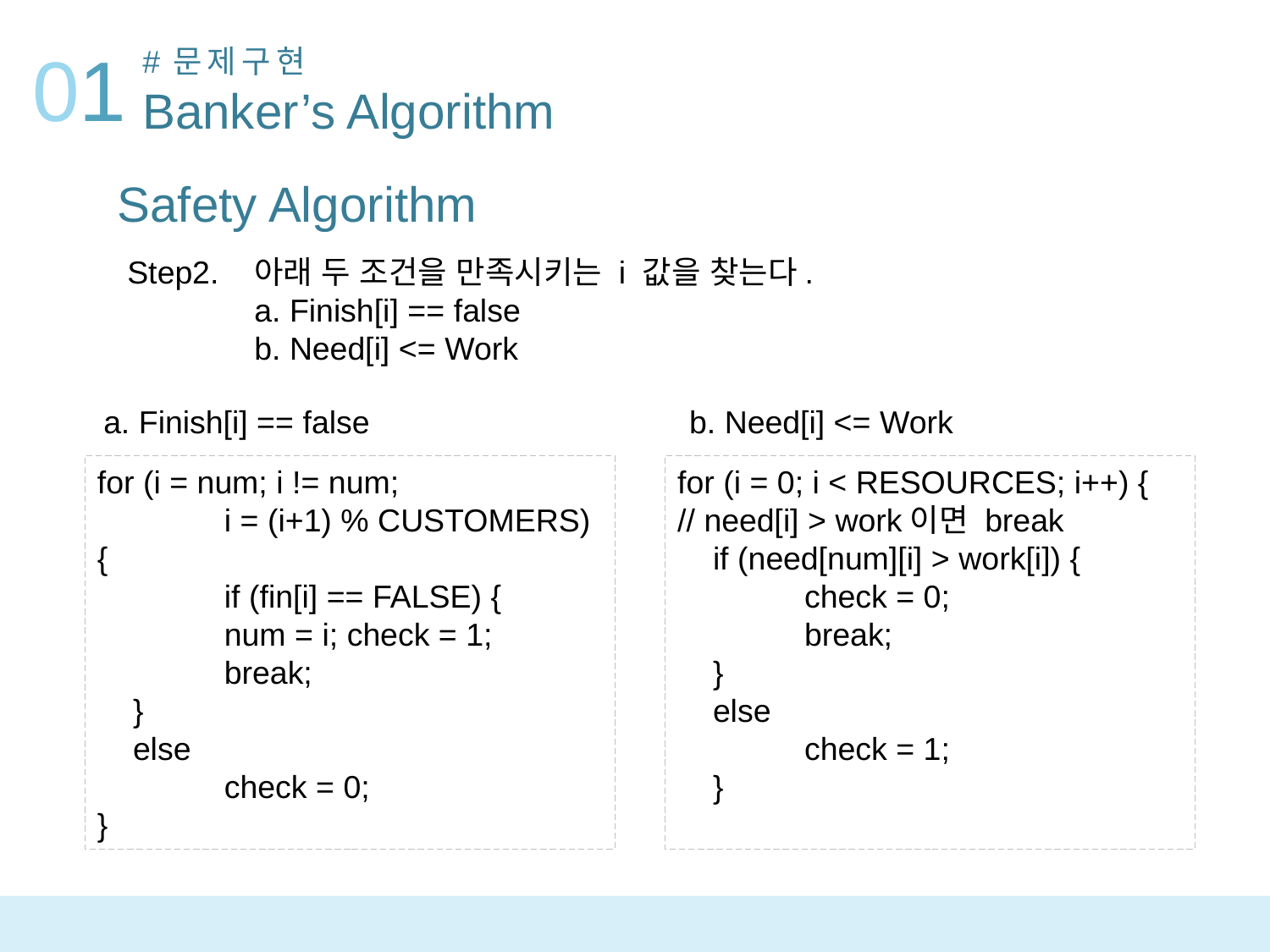

01
#문제구현
Banker’s Algorithm
Safety Algorithm
Step2.	아래 두 조건을 만족시키는 i 값을 찾는다.
	a. Finish[i] == false
	b. Need[i] <= Work
a. Finish[i] == false
b. Need[i] <= Work
for (i = num; i != num;
	i = (i+1) % CUSTOMERS) {
	if (fin[i] == FALSE) {
	num = i; check = 1;
	break;
    }
    else
	check = 0;
}
for (i = 0; i < RESOURCES; i++) {
// need[i] > work이면 break
    if (need[num][i] > work[i]) {
	check = 0;
	break;
    }
    else
	check = 1;
    }